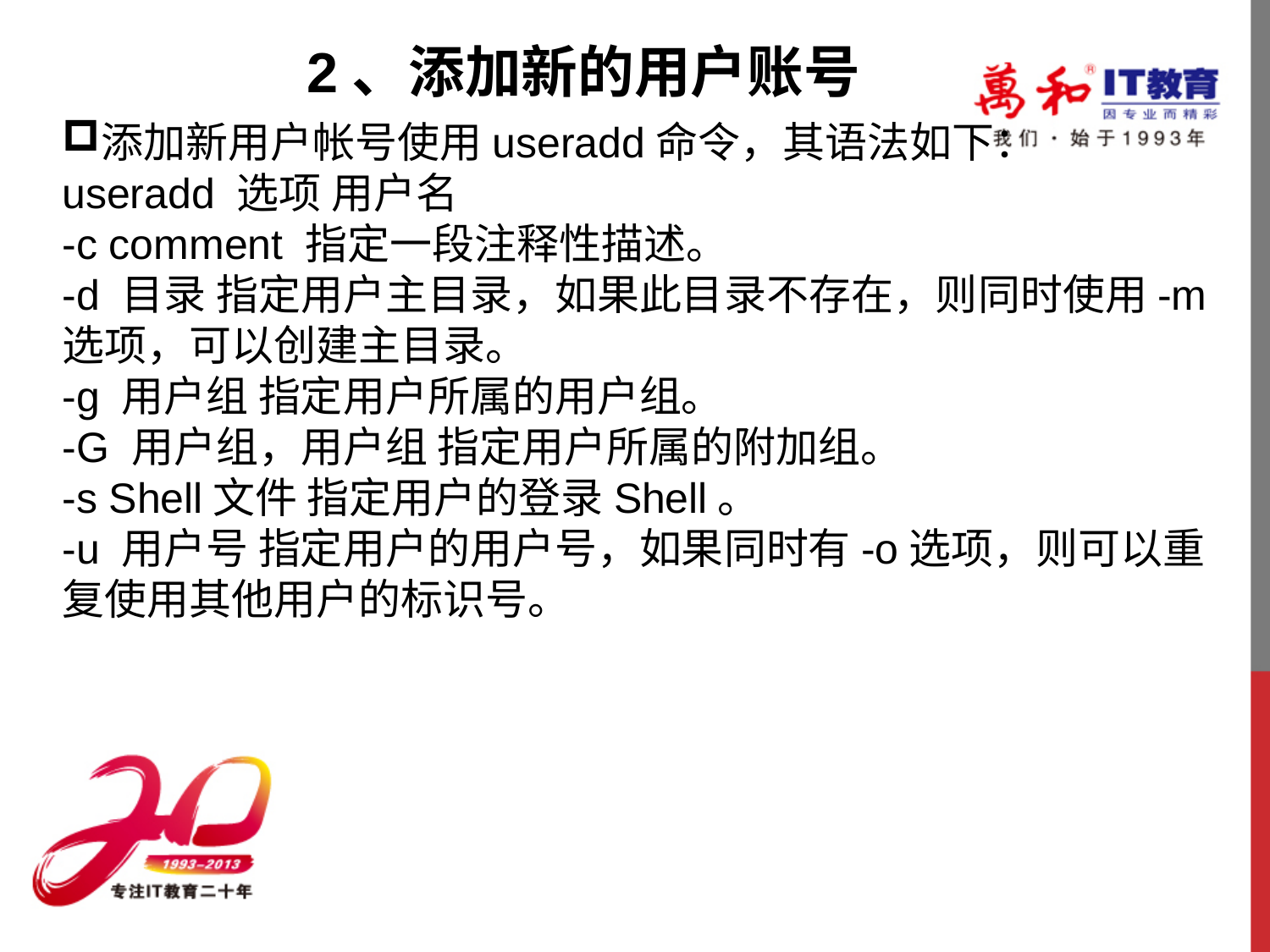

2、添加新的用户账号
添加新用户帐号使用useradd命令，其语法如下：
useradd 选项 用户名
-c comment 指定一段注释性描述。
-d 目录 指定用户主目录，如果此目录不存在，则同时使用-m选项，可以创建主目录。
-g 用户组 指定用户所属的用户组。
-G 用户组，用户组 指定用户所属的附加组。
-s Shell文件 指定用户的登录Shell。
-u 用户号 指定用户的用户号，如果同时有-o选项，则可以重复使用其他用户的标识号。